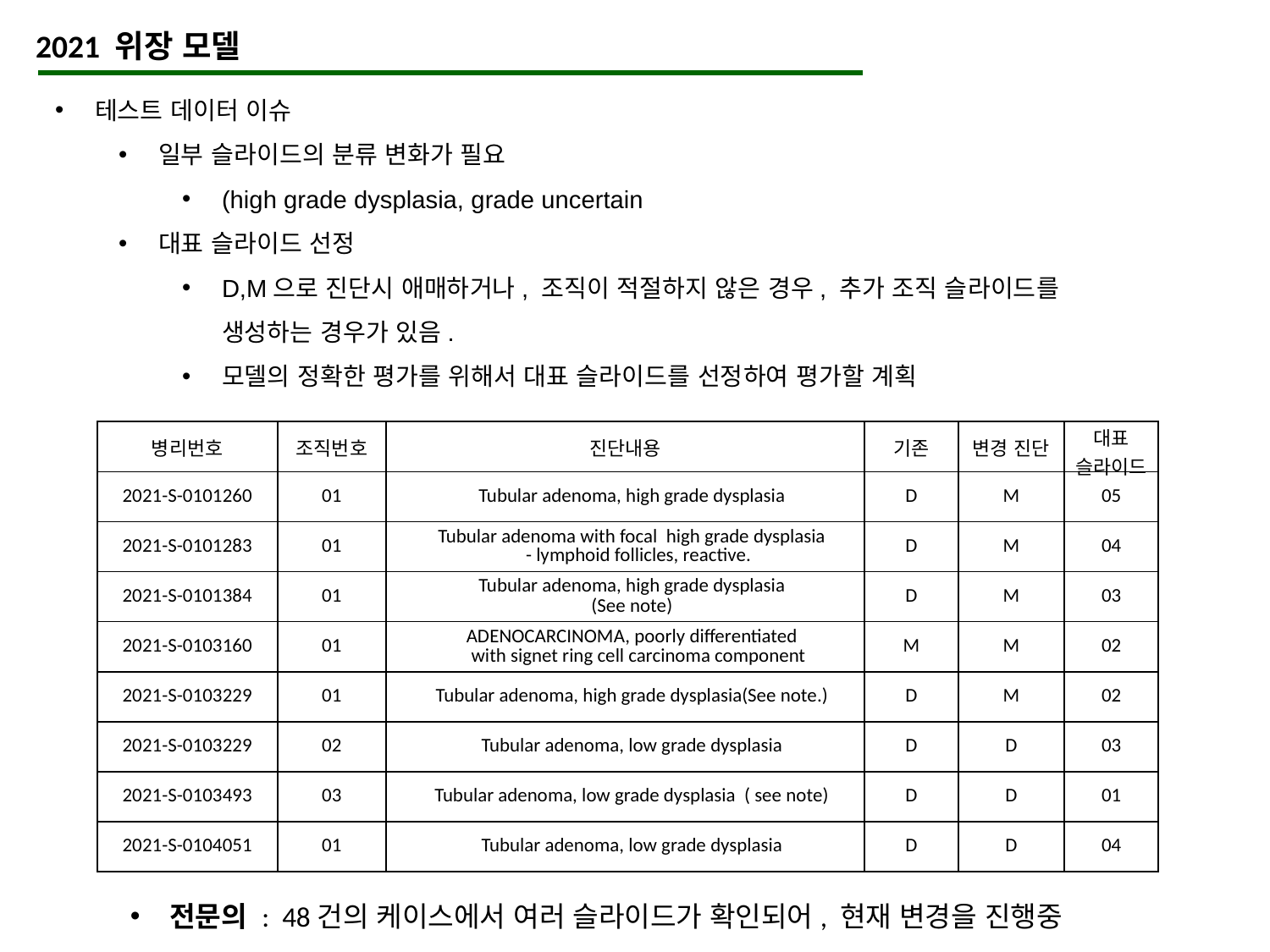

2021 위장 모델
테스트 데이터 이슈
일부 슬라이드의 분류 변화가 필요
(high grade dysplasia, grade uncertain
대표 슬라이드 선정
D,M으로 진단시 애매하거나, 조직이 적절하지 않은 경우, 추가 조직 슬라이드를 생성하는 경우가 있음.
모델의 정확한 평가를 위해서 대표 슬라이드를 선정하여 평가할 계획
| 병리번호 | 조직번호 | 진단내용 | 기존 | 변경 진단 | 대표 슬라이드 |
| --- | --- | --- | --- | --- | --- |
| 2021-S-0101260 | 01 | Tubular adenoma, high grade dysplasia | D | M | 05 |
| 2021-S-0101283 | 01 | Tubular adenoma with focal high grade dysplasia - lymphoid follicles, reactive. | D | M | 04 |
| 2021-S-0101384 | 01 | Tubular adenoma, high grade dysplasia (See note) | D | M | 03 |
| 2021-S-0103160 | 01 | ADENOCARCINOMA, poorly differentiated with signet ring cell carcinoma component | M | M | 02 |
| 2021-S-0103229 | 01 | Tubular adenoma, high grade dysplasia(See note.) | D | M | 02 |
| 2021-S-0103229 | 02 | Tubular adenoma, low grade dysplasia | D | D | 03 |
| 2021-S-0103493 | 03 | Tubular adenoma, low grade dysplasia ( see note) | D | D | 01 |
| 2021-S-0104051 | 01 | Tubular adenoma, low grade dysplasia | D | D | 04 |
전문의 :  48건의 케이스에서 여러 슬라이드가 확인되어, 현재 변경을 진행중